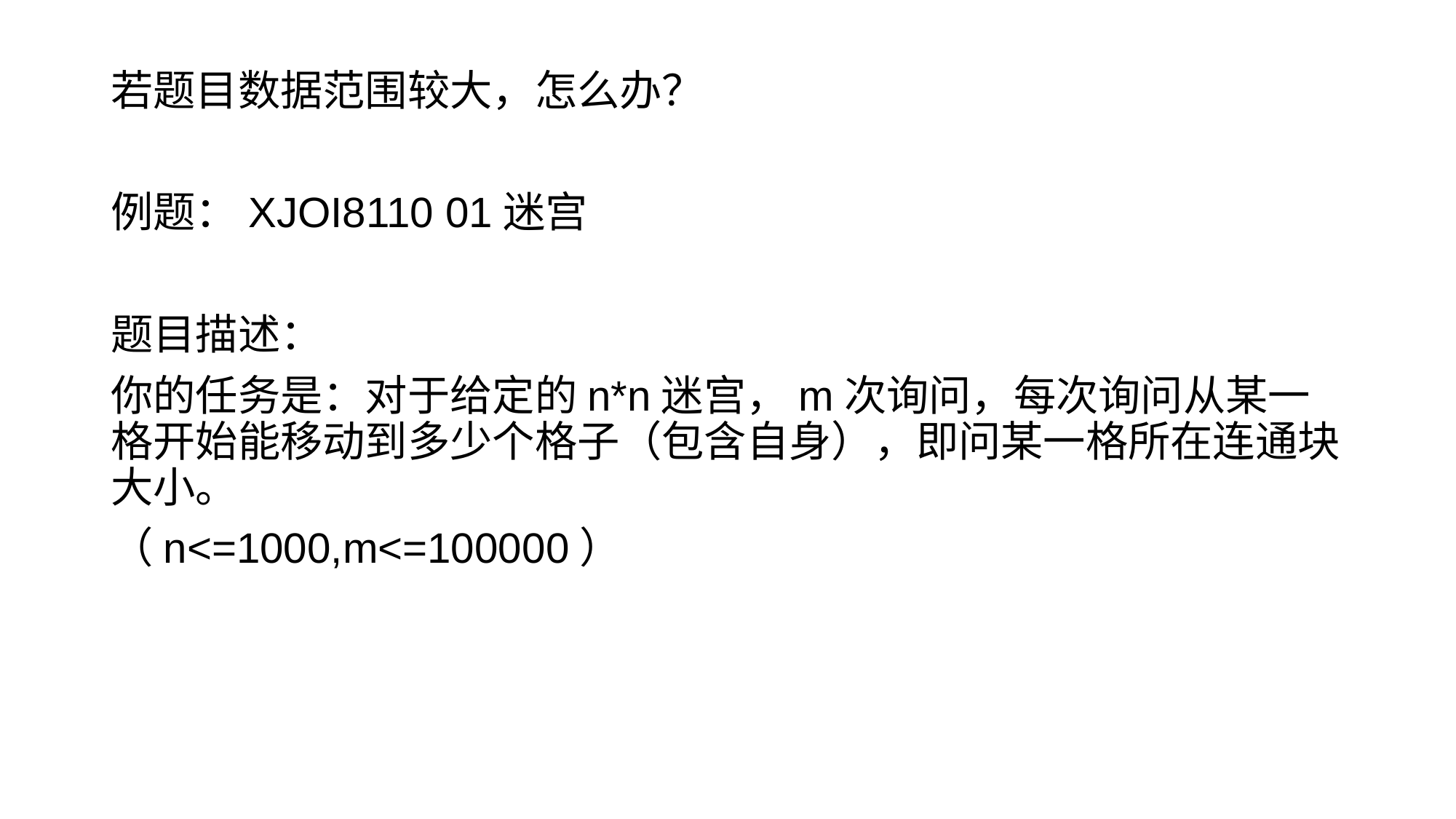

若题目数据范围较大，怎么办？

例题：XJOI8110 01迷宫

题目描述：
你的任务是：对于给定的n*n迷宫，m次询问，每次询问从某一格开始能移动到多少个格子（包含自身），即问某一格所在连通块大小。
（n<=1000,m<=100000）